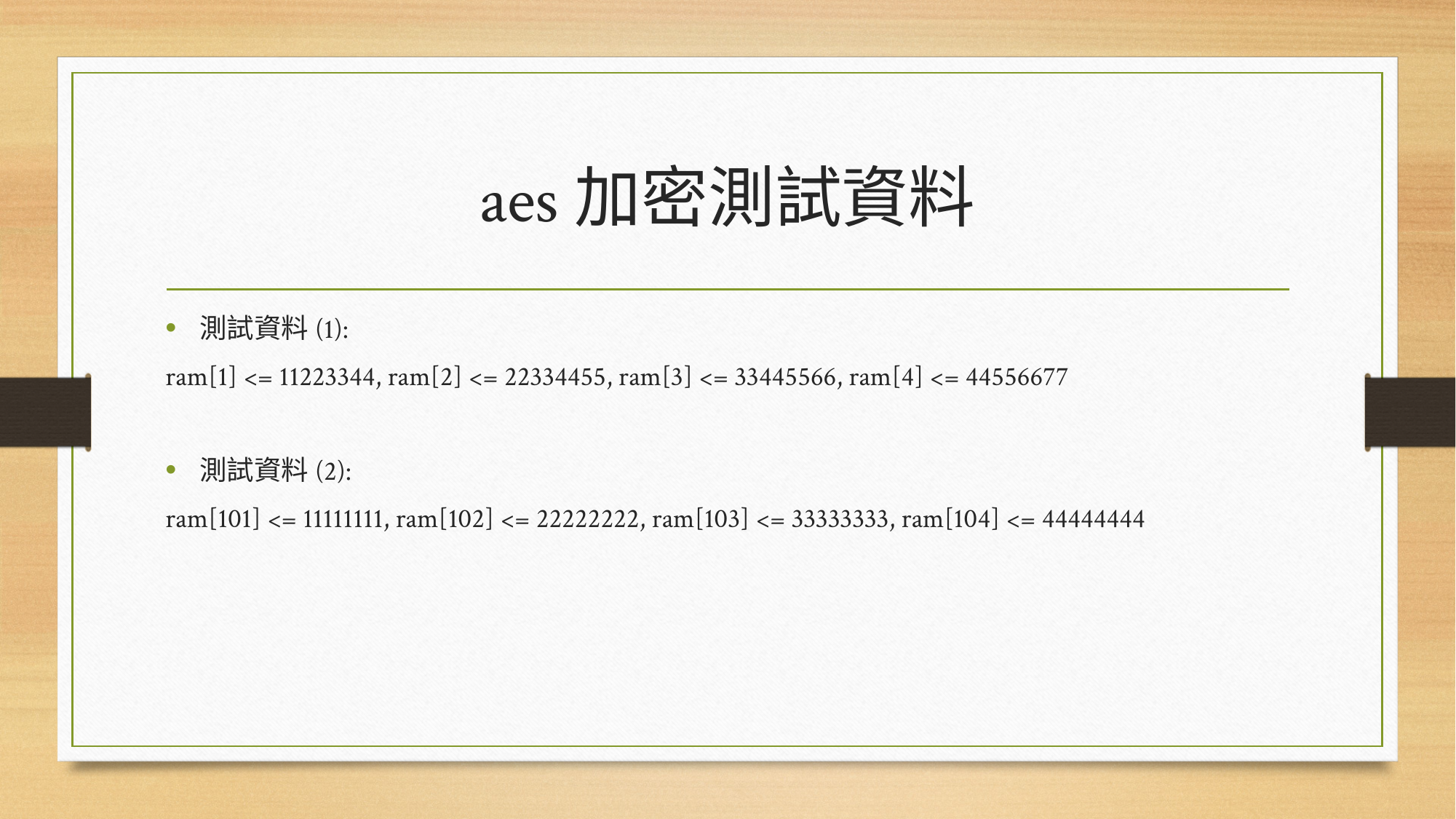

# aes加密測試資料
測試資料(1):
ram[1] <= 11223344, ram[2] <= 22334455, ram[3] <= 33445566, ram[4] <= 44556677

測試資料(2):
ram[101] <= 11111111, ram[102] <= 22222222, ram[103] <= 33333333, ram[104] <= 44444444